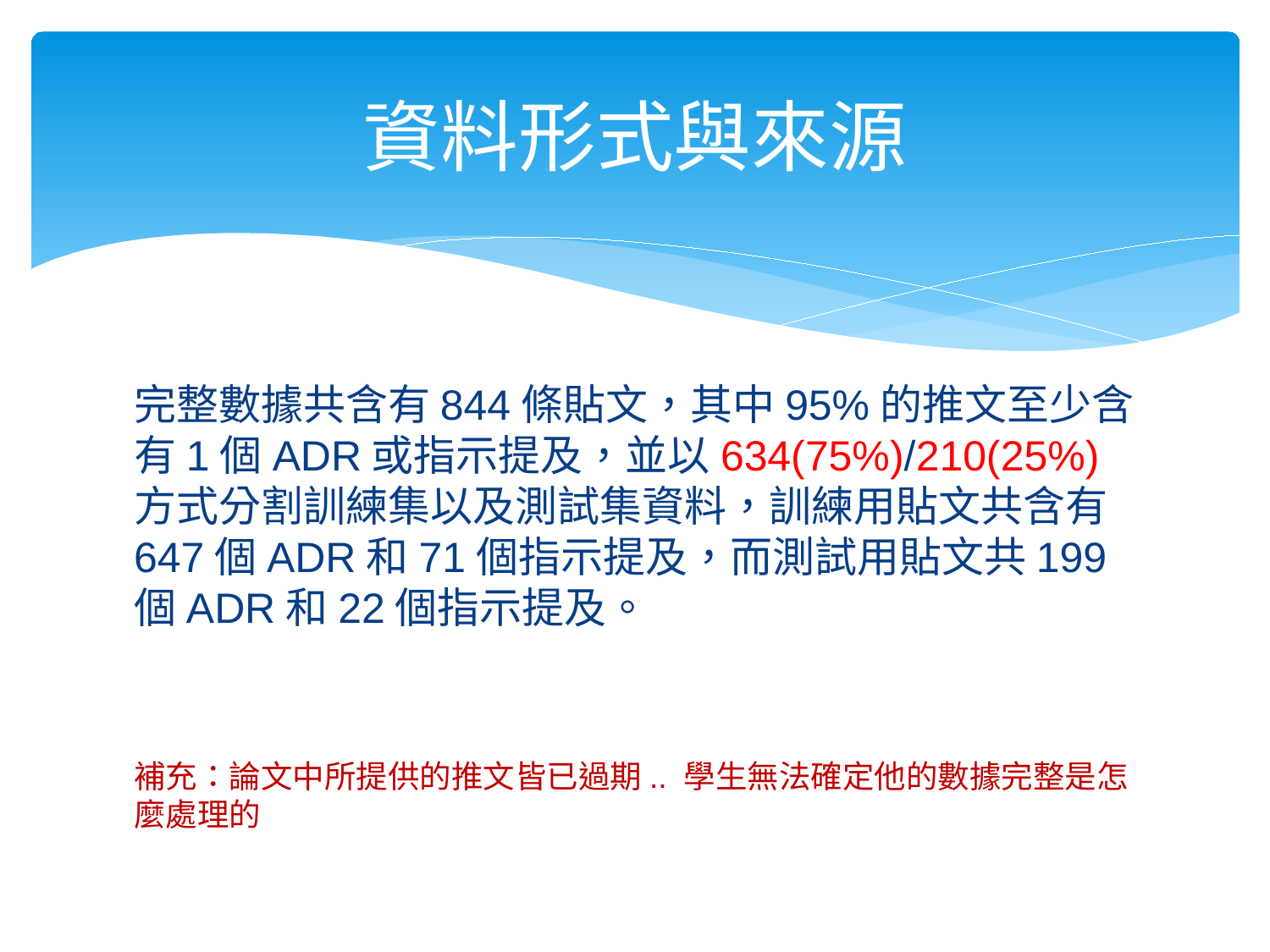

# 資料形式與來源
完整數據共含有844條貼文，其中95%的推文至少含有1個ADR或指示提及，並以634(75%)/210(25%)方式分割訓練集以及測試集資料，訓練用貼文共含有647個ADR和71個指示提及，而測試用貼文共199個ADR和22個指示提及。

補充：論文中所提供的推文皆已過期.. 學生無法確定他的數據完整是怎麼處理的